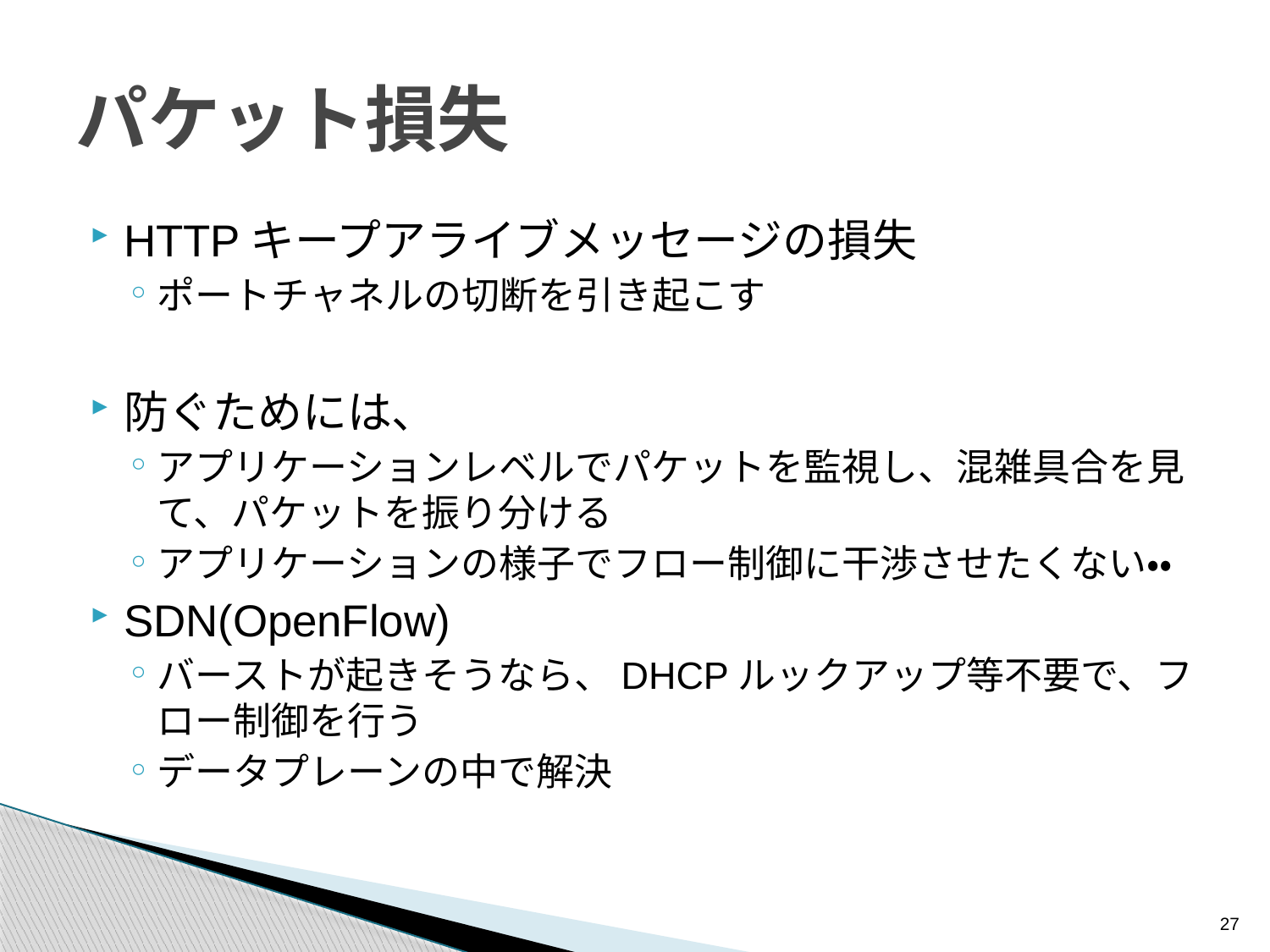

# パケット損失
HTTPキープアライブメッセージの損失
ポートチャネルの切断を引き起こす

防ぐためには、
アプリケーションレベルでパケットを監視し、混雑具合を見て、パケットを振り分ける
アプリケーションの様子でフロー制御に干渉させたくない・・
SDN(OpenFlow)
バーストが起きそうなら、DHCPルックアップ等不要で、フロー制御を行う
データプレーンの中で解決

27